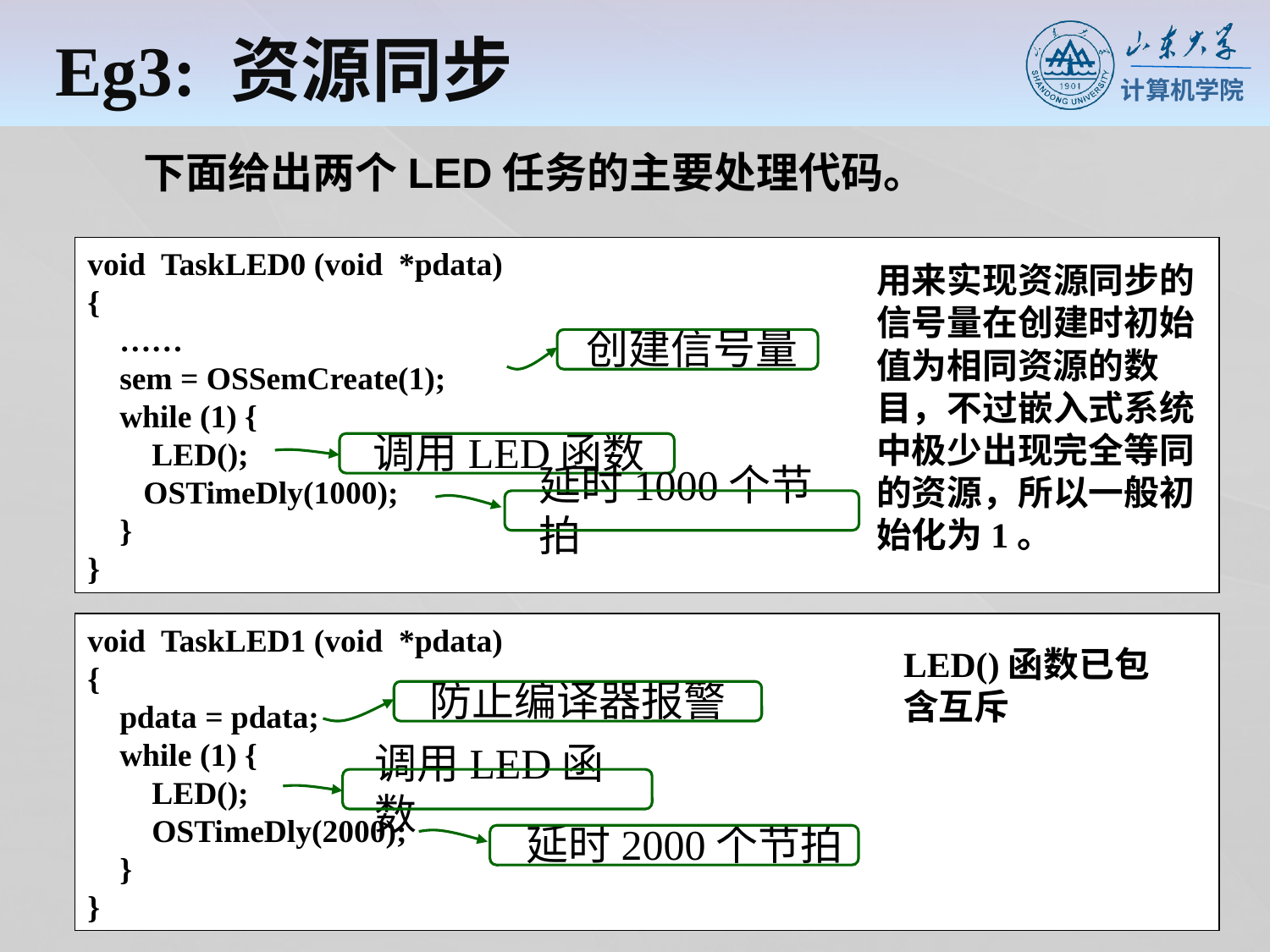

Eg3: 资源同步
    下面给出两个LED任务的主要处理代码。
void  TaskLED0 (void  *pdata)
{
    ……
    sem = OSSemCreate(1);
    while (1) {
        LED();
 	    OSTimeDly(1000);
    }
}
用来实现资源同步的信号量在创建时初始值为相同资源的数目，不过嵌入式系统中极少出现完全等同的资源，所以一般初始化为1。
创建信号量

调用LED函数

延时1000个节拍

void  TaskLED1 (void  *pdata)
{
    pdata = pdata;
    while (1) {
        LED();
        OSTimeDly(2000);
    }
}
LED()函数已包含互斥
防止编译器报警

调用LED函数

延时2000个节拍